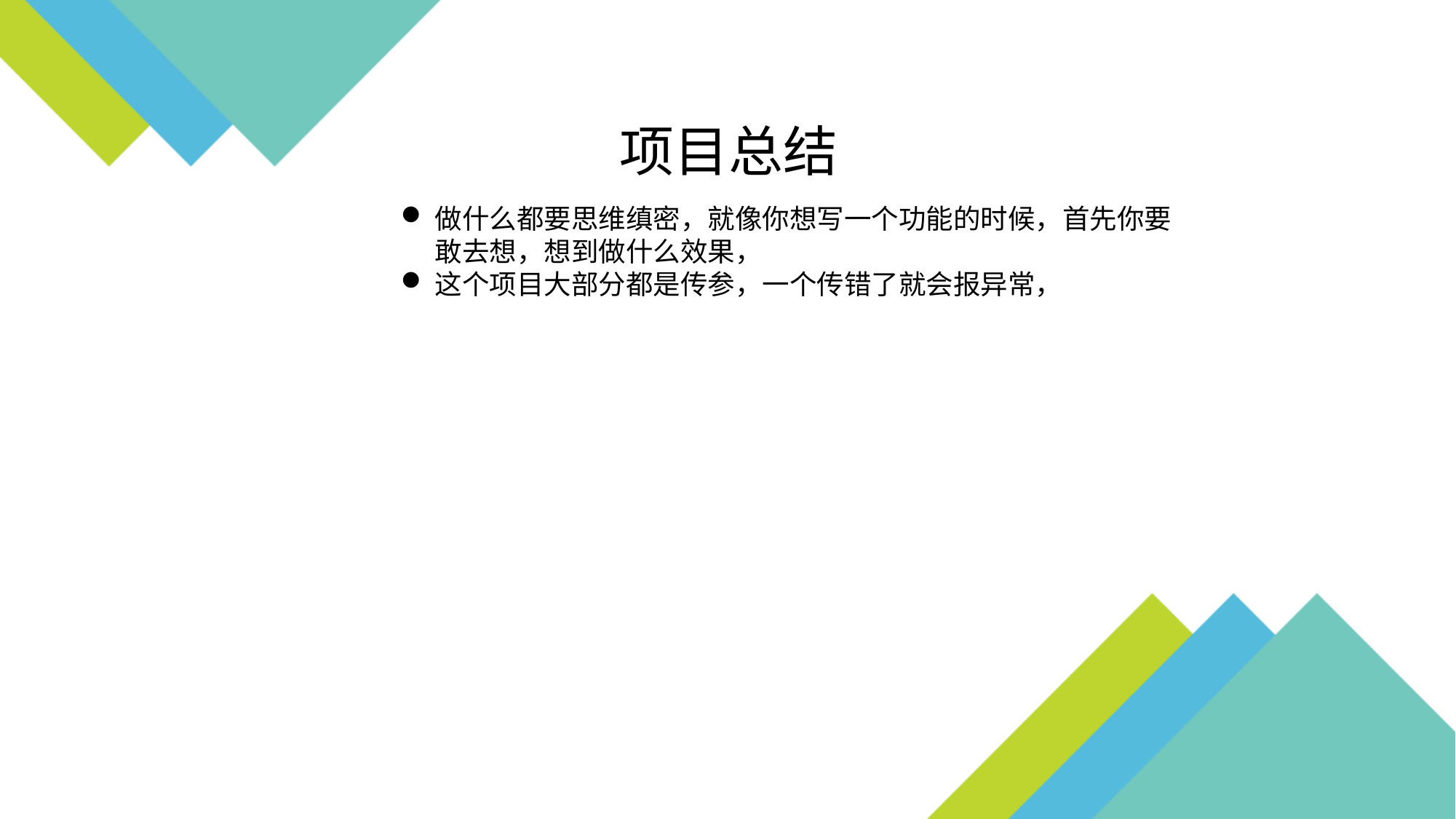

# 项目总结
做什么都要思维缜密，就像你想写一个功能的时候，首先你要敢去想，想到做什么效果，
这个项目大部分都是传参，一个传错了就会报异常，